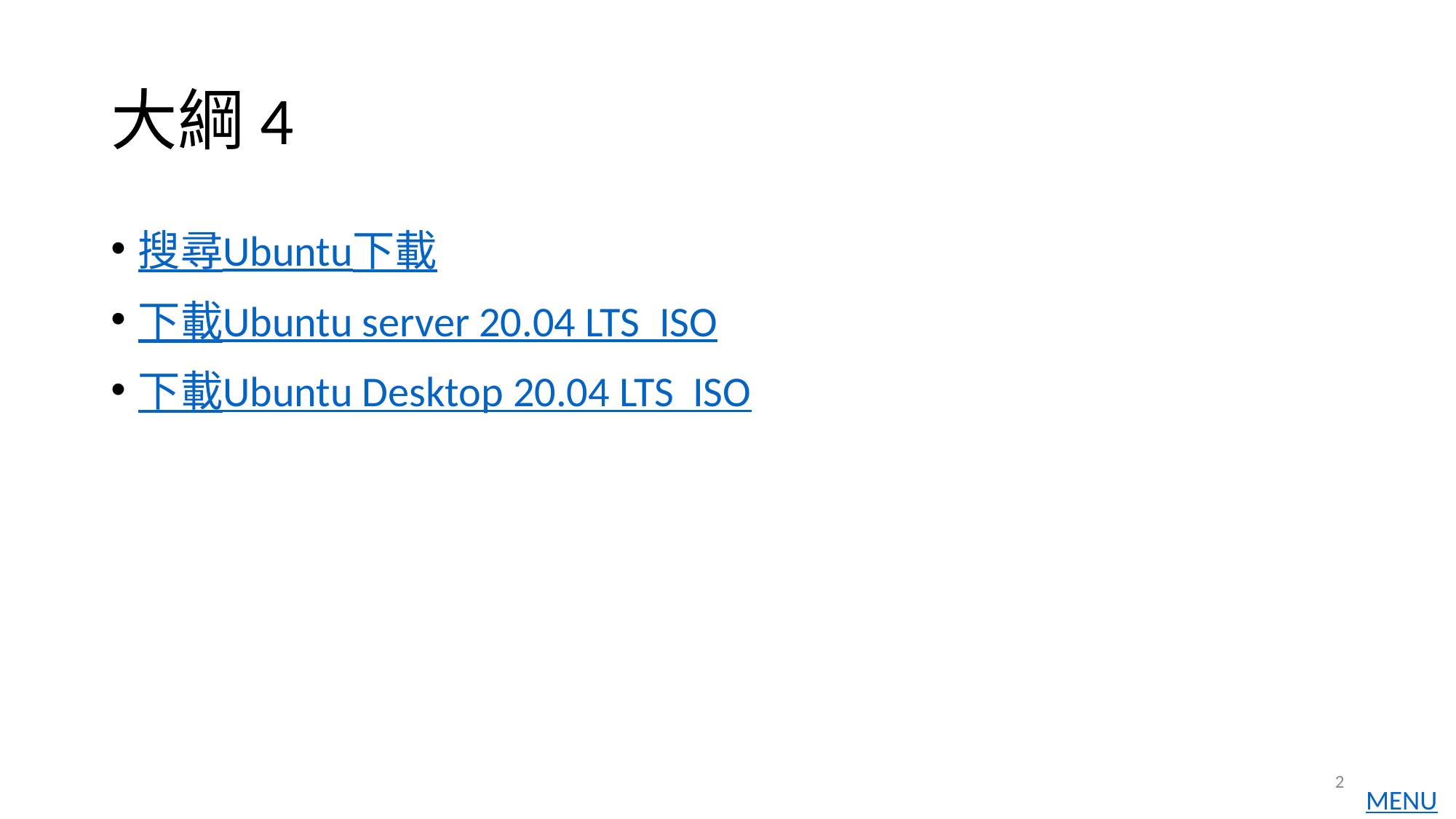

# 大綱4
搜尋Ubuntu下載
下載Ubuntu server 20.04 LTS  ISO
下載Ubuntu Desktop 20.04 LTS  ISO
2